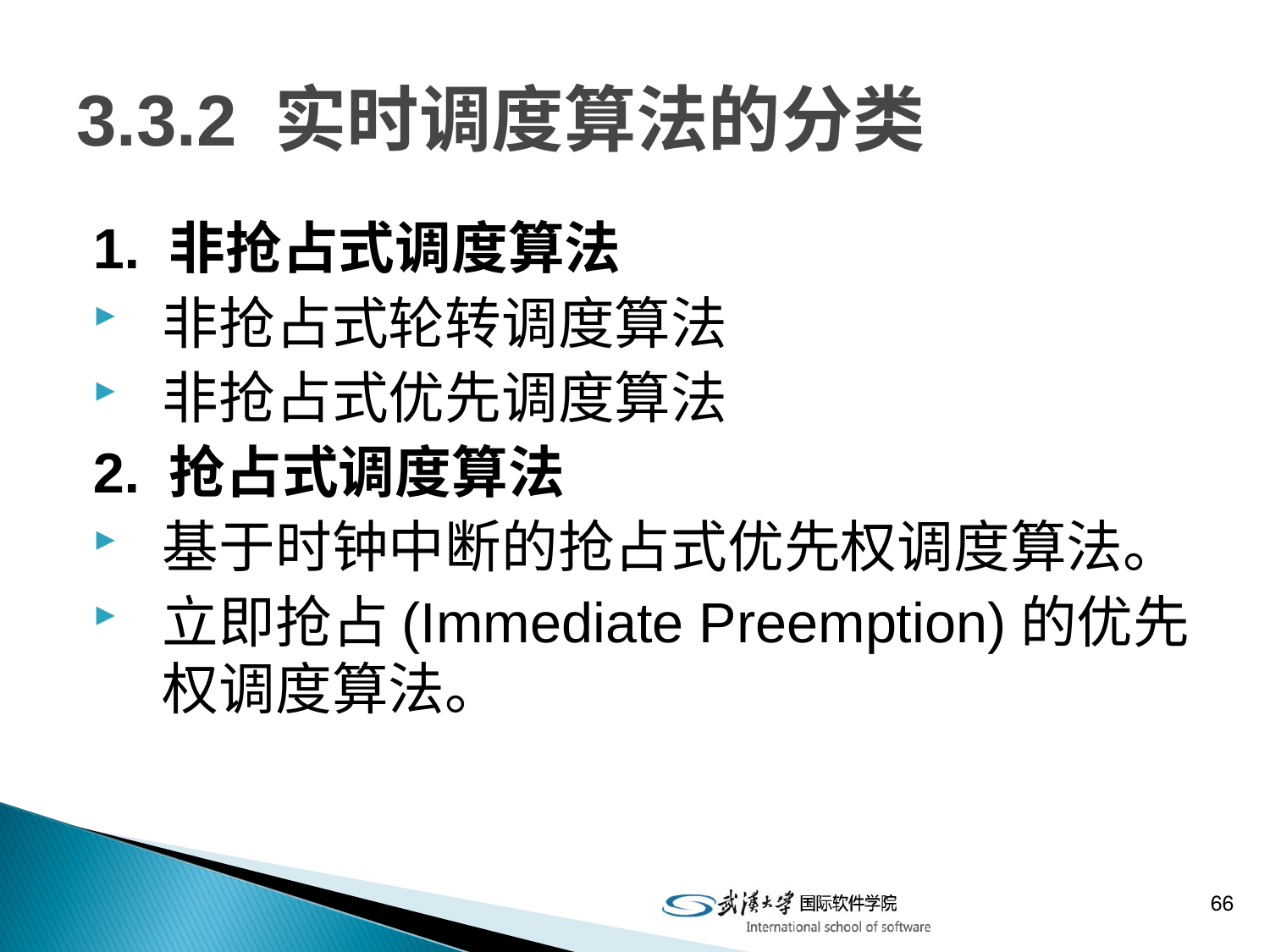

# 3.3.2 实时调度算法的分类
1. 非抢占式调度算法
非抢占式轮转调度算法
非抢占式优先调度算法
2. 抢占式调度算法
基于时钟中断的抢占式优先权调度算法。
立即抢占(Immediate Preemption)的优先权调度算法。